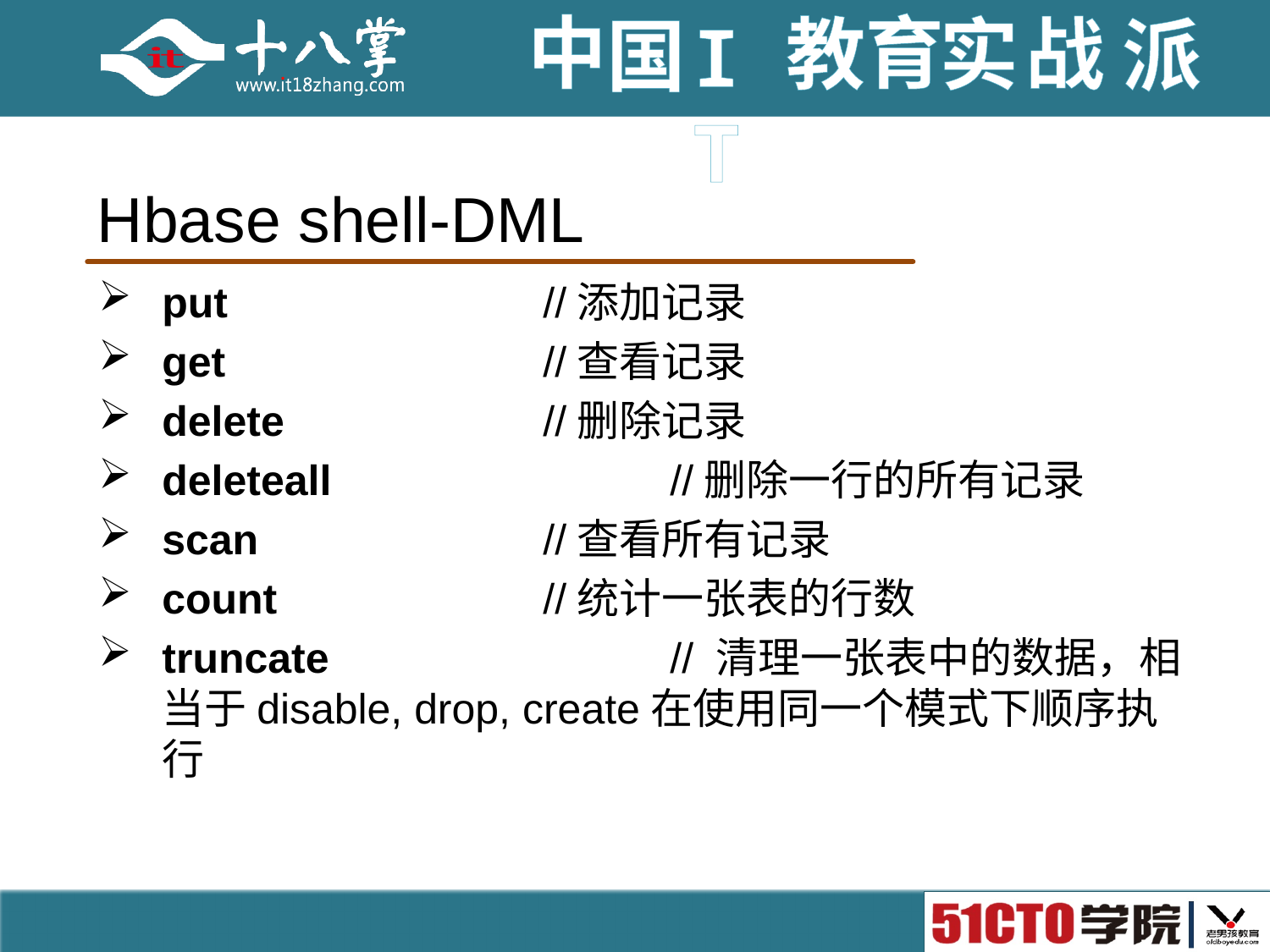

# Hbase shell-DML
put			//添加记录
get			//查看记录
delete			//删除记录
deleteall 			//删除一行的所有记录
scan			//查看所有记录
count			//统计一张表的行数
truncate			// 清理一张表中的数据，相当于disable, drop, create在使用同一个模式下顺序执行